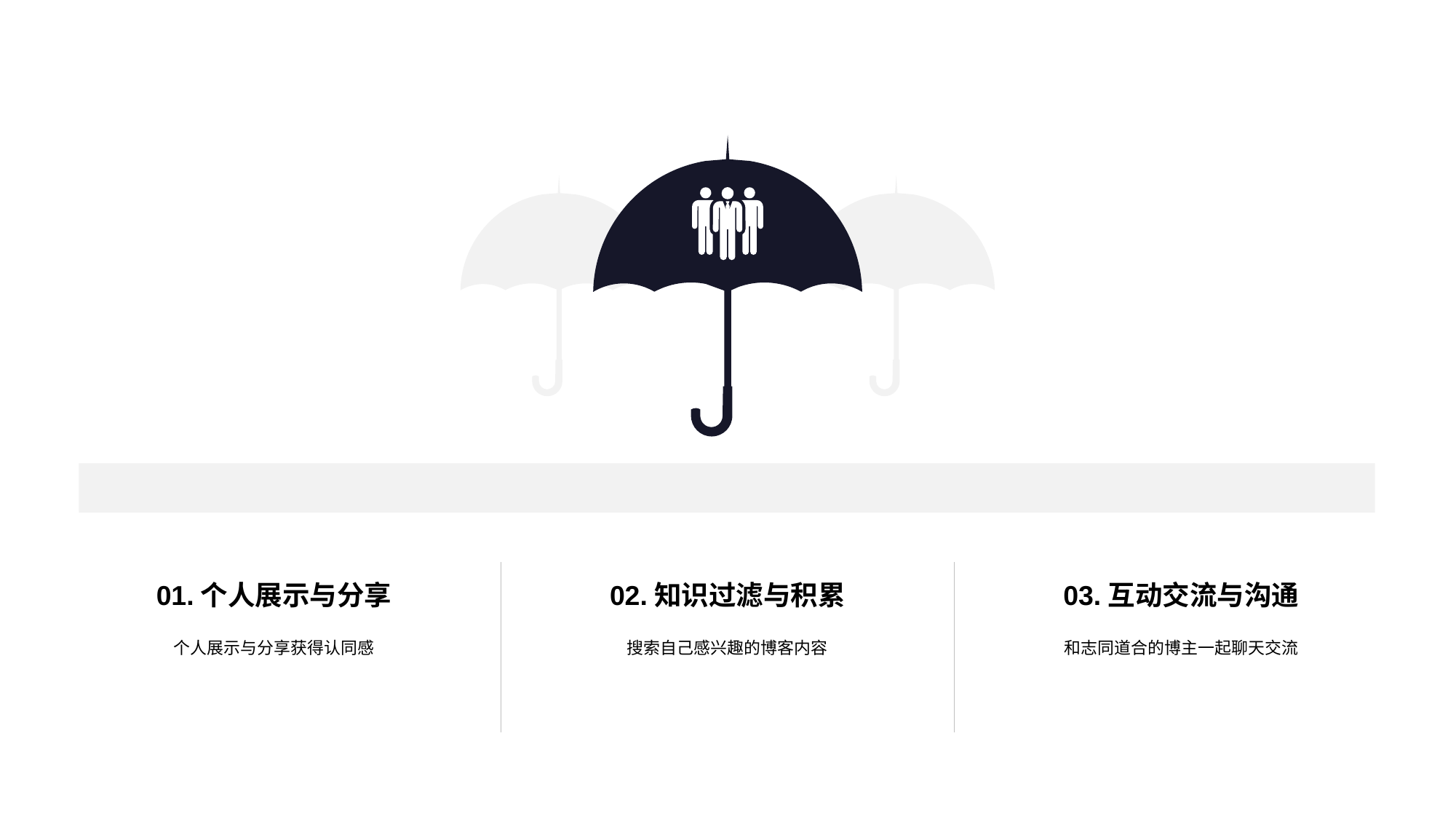

#

01.个人展示与分享
个人展示与分享获得认同感
02.知识过滤与积累
搜索自己感兴趣的博客内容
03.互动交流与沟通
和志同道合的博主一起聊天交流

4